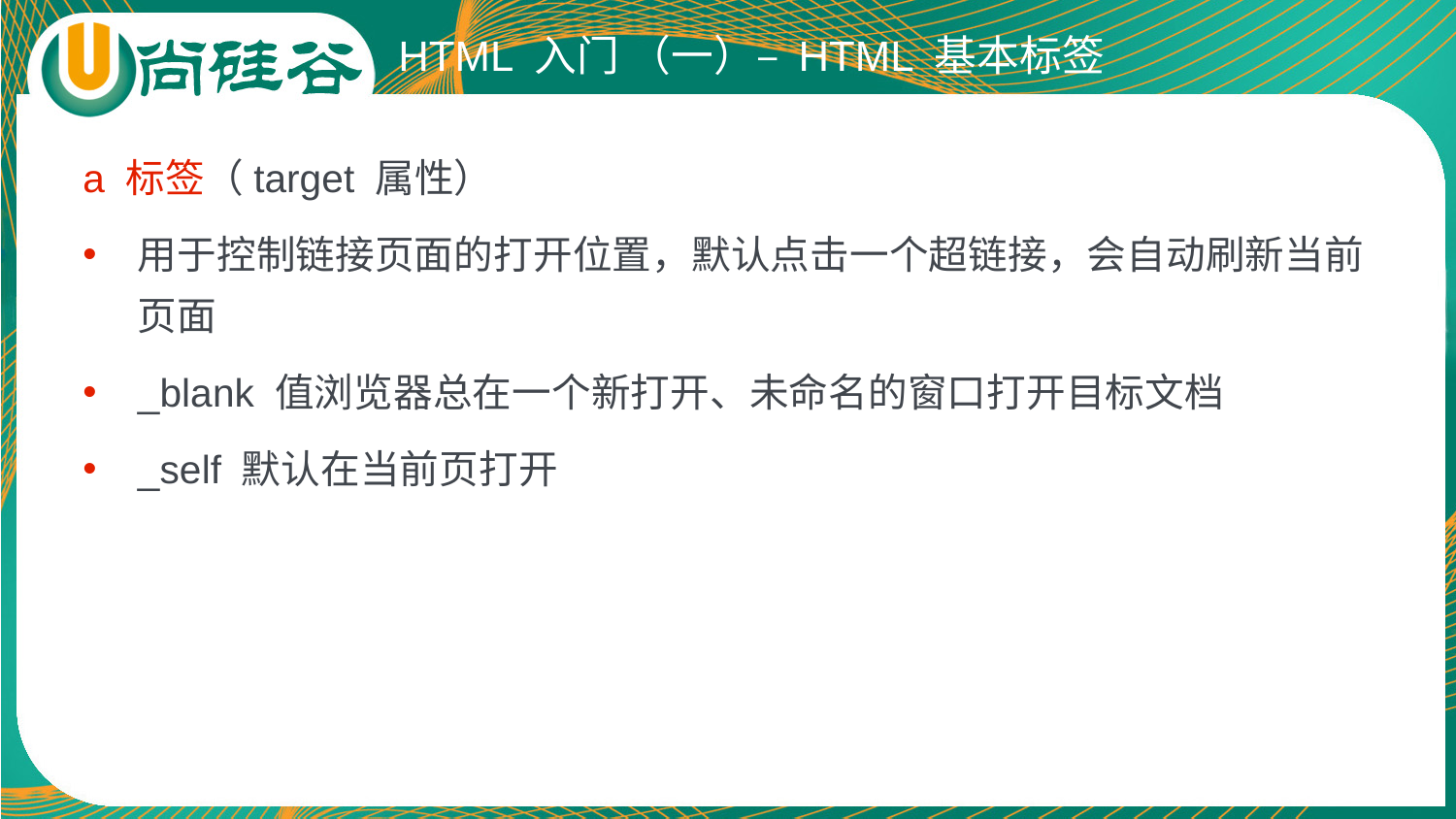

# HTML 入门 （一）– HTML 基本标签
a 标签（target 属性）
用于控制链接页面的打开位置，默认点击一个超链接，会自动刷新当前页面
_blank 值浏览器总在一个新打开、未命名的窗口打开目标文档
_self 默认在当前页打开